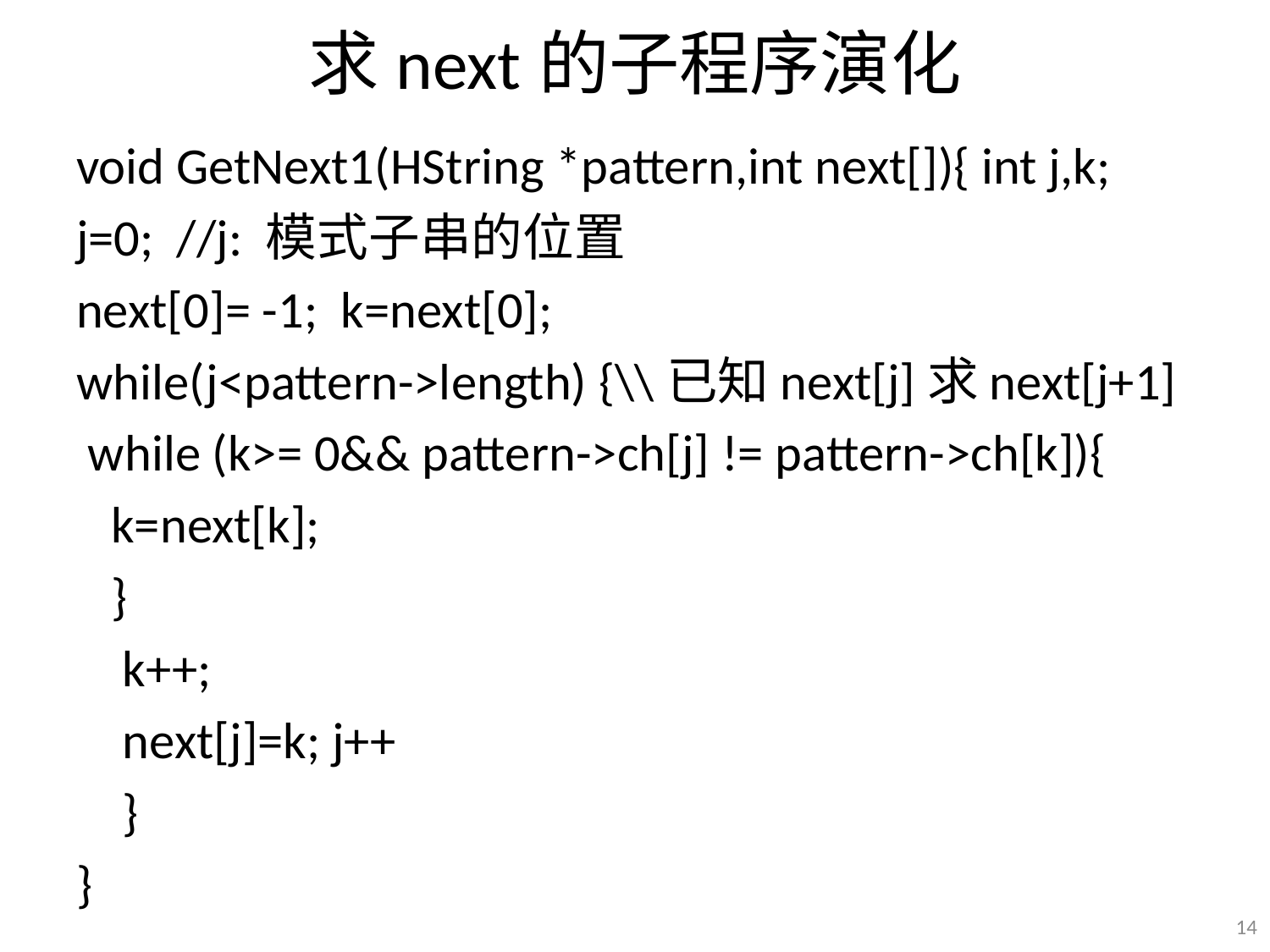

# 求next的子程序演化
void GetNext1(HString *pattern,int next[]){ int j,k;
j=0;  //j: 模式子串的位置
next[0]= -1;  k=next[0];
while(j<pattern->length) {\\已知next[j]求next[j+1]
 while (k>= 0&& pattern->ch[j] != pattern->ch[k]){
   k=next[k];
   }
    k++;
    next[j]=k; j++
    }
}

14